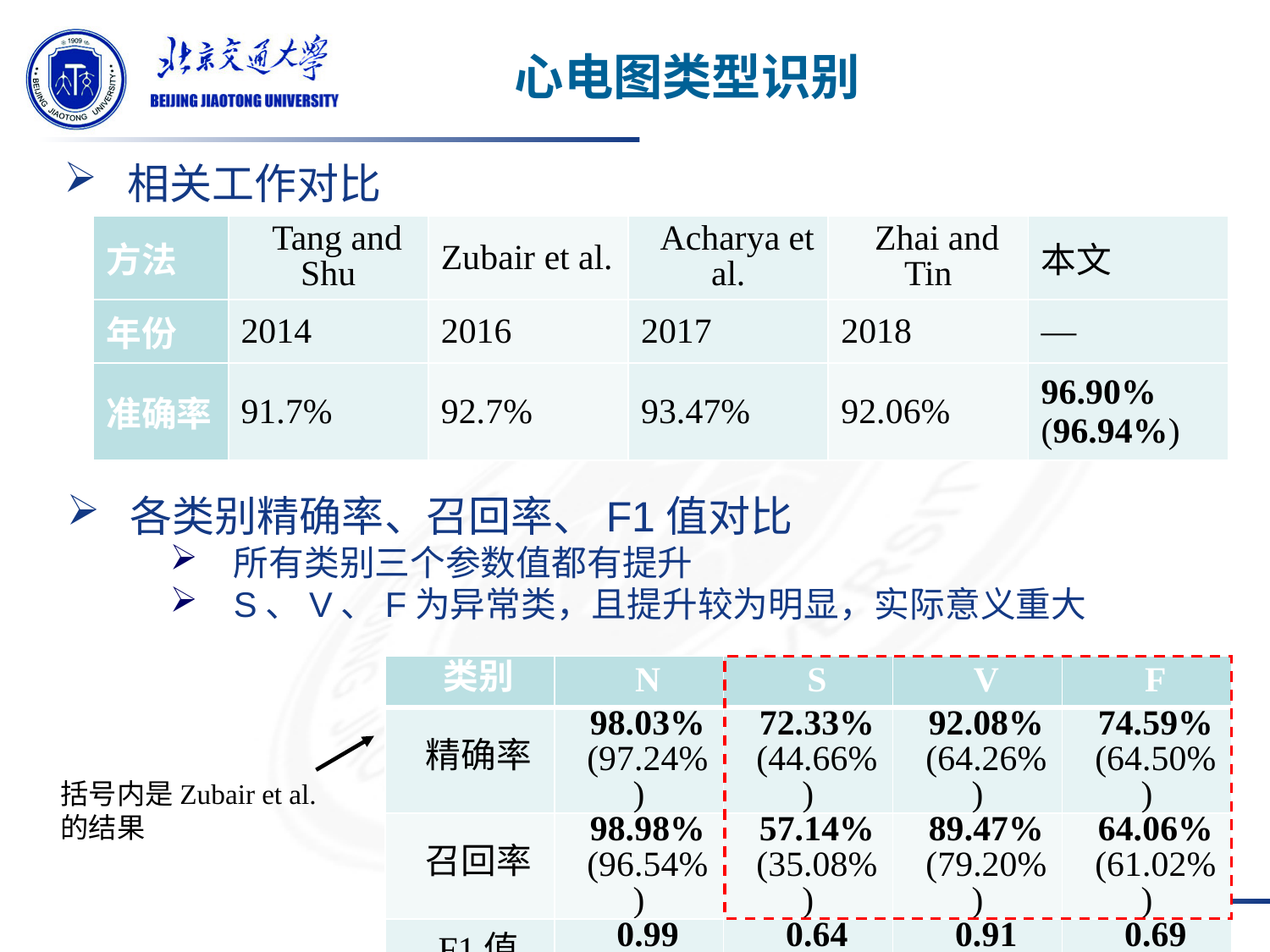

心电图类型识别
相关工作对比

| 方法 | Tang and Shu | Zubair et al. | Acharya et al. | Zhai and Tin | 本文 |
| --- | --- | --- | --- | --- | --- |
| 年份 | 2014 | 2016 | 2017 | 2018 | — |
| 准确率 | 91.7% | 92.7% | 93.47% | 92.06% | 96.90% (96.94%) |
各类别精确率、召回率、F1值对比
所有类别三个参数值都有提升
S、V、F为异常类，且提升较为明显，实际意义重大

| 类别 | N | S | V | F |
| --- | --- | --- | --- | --- |
| 精确率 | 98.03% (97.24%) | 72.33% (44.66%) | 92.08% (64.26%) | 74.59% (64.50%) |
| 召回率 | 98.98% (96.54%) | 57.14% (35.08%) | 89.47% (79.20%) | 64.06% (61.02%) |
| F1值 | 0.99 (0.97) | 0.64 (0.39) | 0.91 (0.71) | 0.69 (0.63) |

括号内是Zubair et al. 的结果